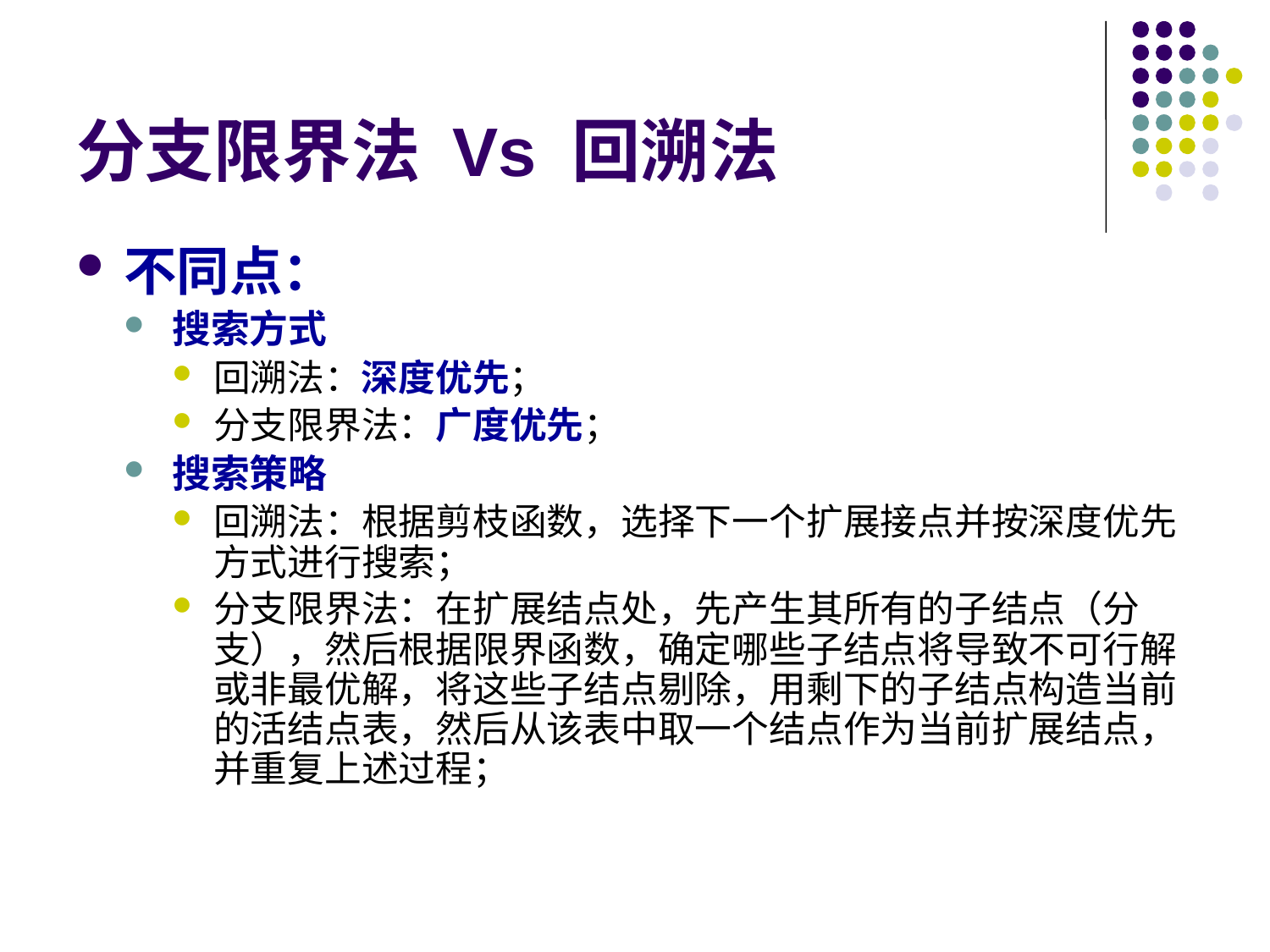

# 分支限界法 Vs 回溯法
不同点：
搜索方式
回溯法：深度优先；
分支限界法：广度优先；
搜索策略
回溯法：根据剪枝函数，选择下一个扩展接点并按深度优先方式进行搜索；
分支限界法：在扩展结点处，先产生其所有的子结点（分支），然后根据限界函数，确定哪些子结点将导致不可行解或非最优解，将这些子结点剔除，用剩下的子结点构造当前的活结点表，然后从该表中取一个结点作为当前扩展结点，并重复上述过程；